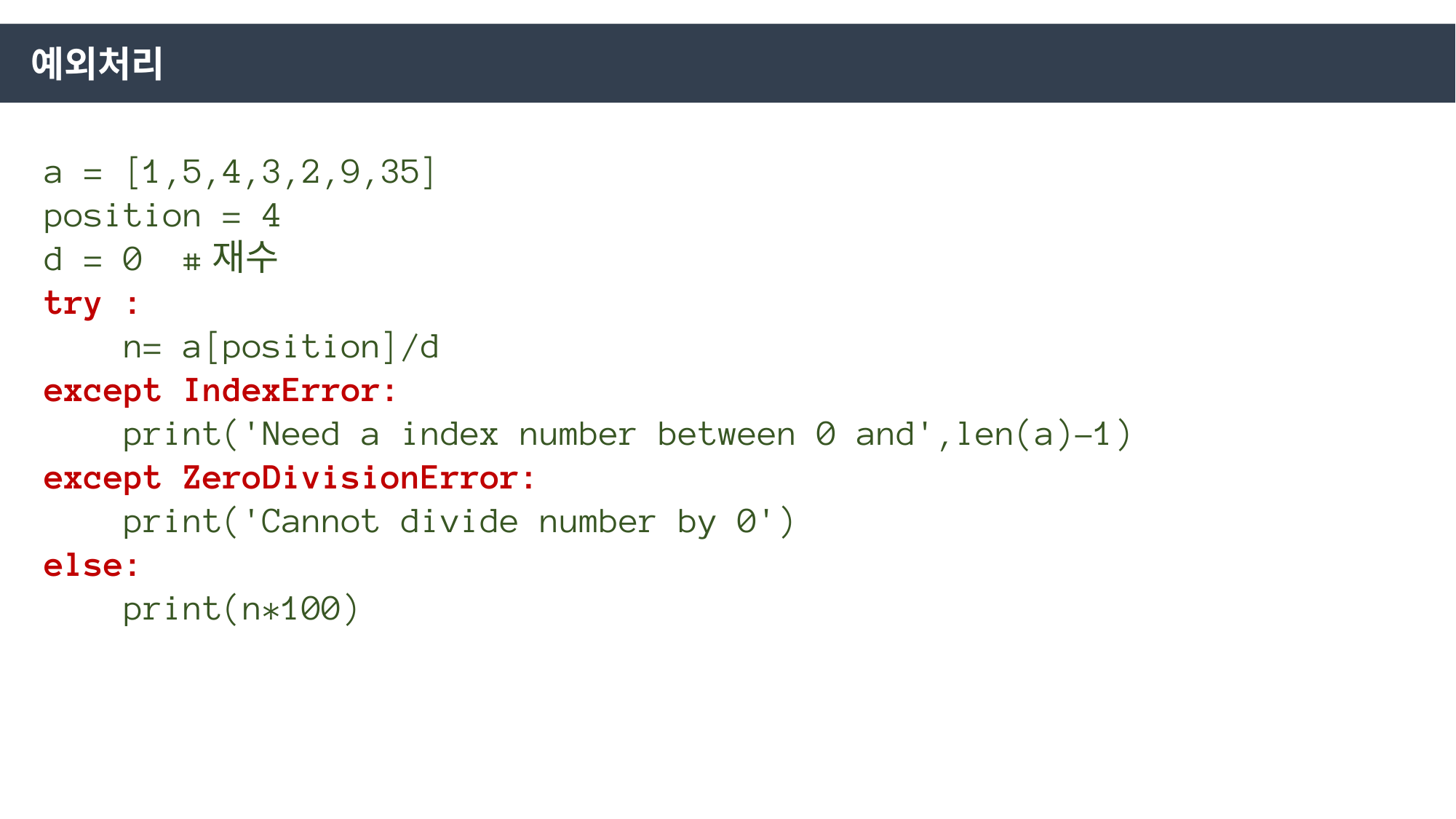

예외처리
a = [1,5,4,3,2,9,35]
position = 4
d = 0  #재수
try :
    n= a[position]/d
except IndexError:
    print('Need a index number between 0 and',len(a)-1)
except ZeroDivisionError:
    print('Cannot divide number by 0')
else:
    print(n*100)